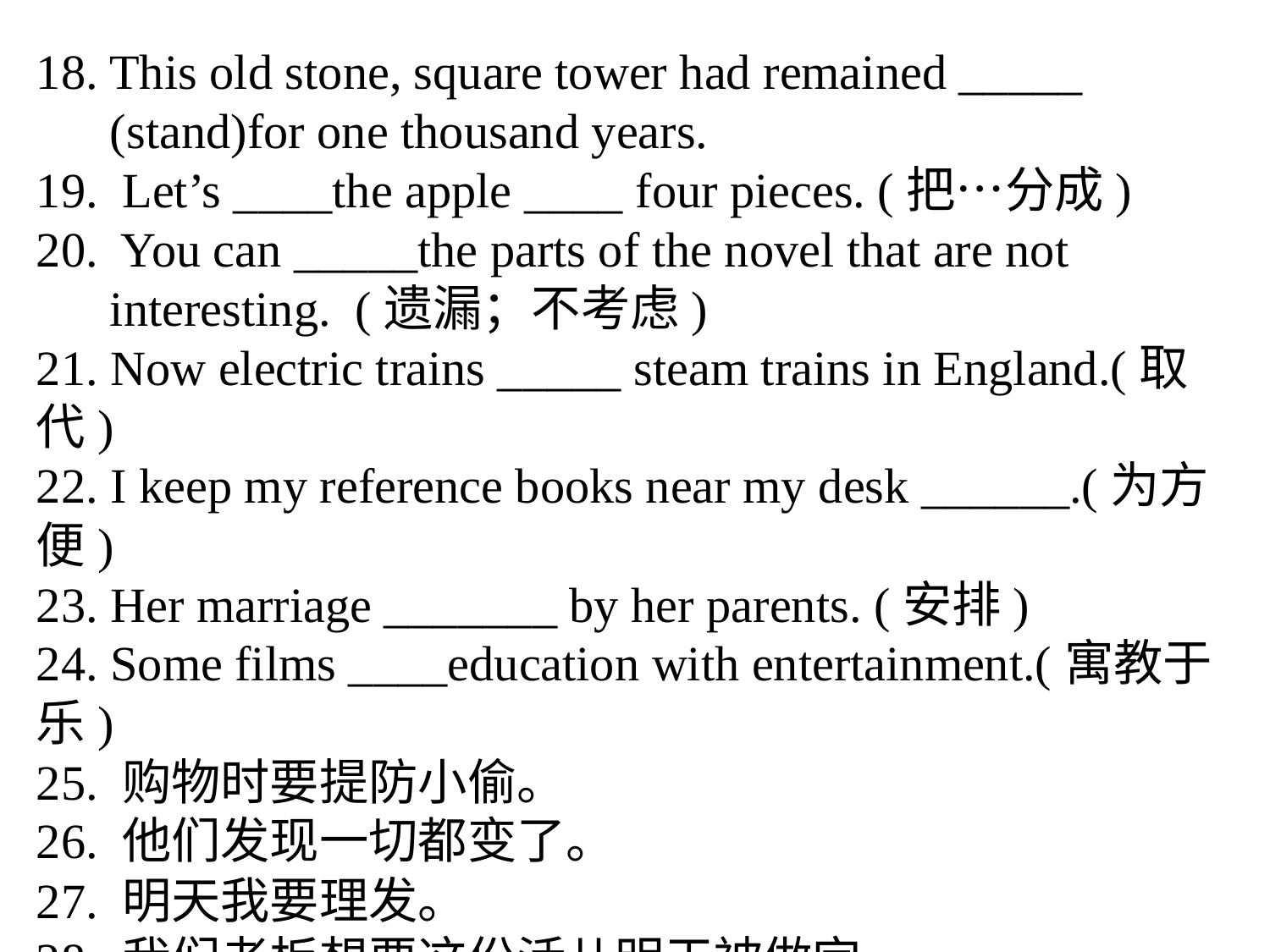

18. This old stone, square tower had remained _____
      (stand)for one thousand years.
19.  Let’s ____the apple ____ four pieces. (把…分成)
20.  You can _____the parts of the novel that are not
      interesting.  (遗漏；不考虑)
21. Now electric trains _____ steam trains in England.(取代)
22. I keep my reference books near my desk ______.(为方便)
23. Her marriage _______ by her parents. (安排)
24. Some films ____education with entertainment.(寓教于乐)
25. 购物时要提防小偷。
26. 他们发现一切都变了。
27. 明天我要理发。
28. 我们老板想要这份活儿明天被做完。
29. 她站在他面前，眼睛注视着他。
30. 他不能被我们理解。